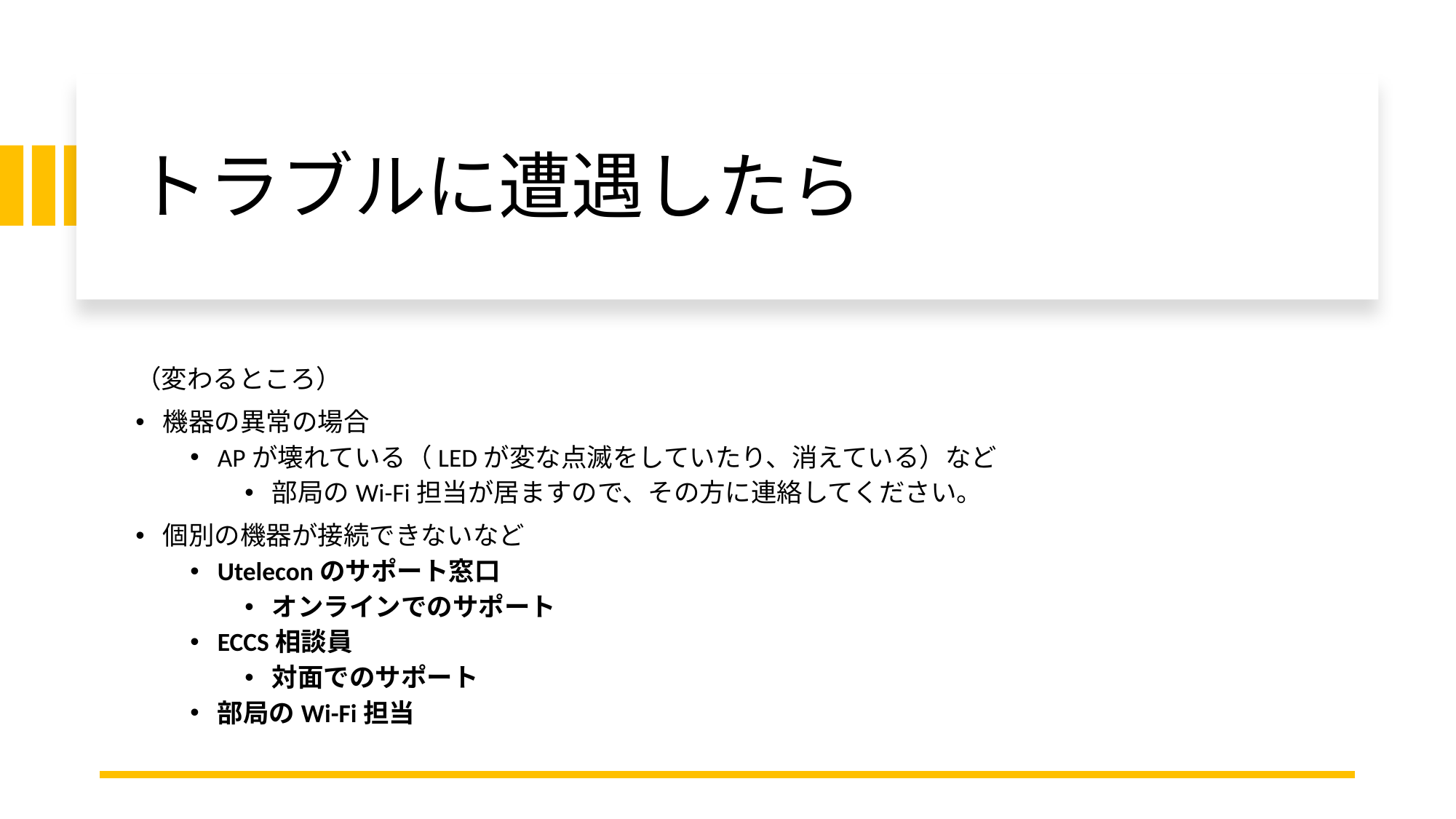

# トラブルに遭遇したら

（変わるところ）
機器の異常の場合
APが壊れている（LEDが変な点滅をしていたり、消えている）など
部局のWi-Fi担当が居ますので、その方に連絡してください。
個別の機器が接続できないなど
Uteleconのサポート窓口
オンラインでのサポート
ECCS相談員
対面でのサポート
部局のWi-Fi担当